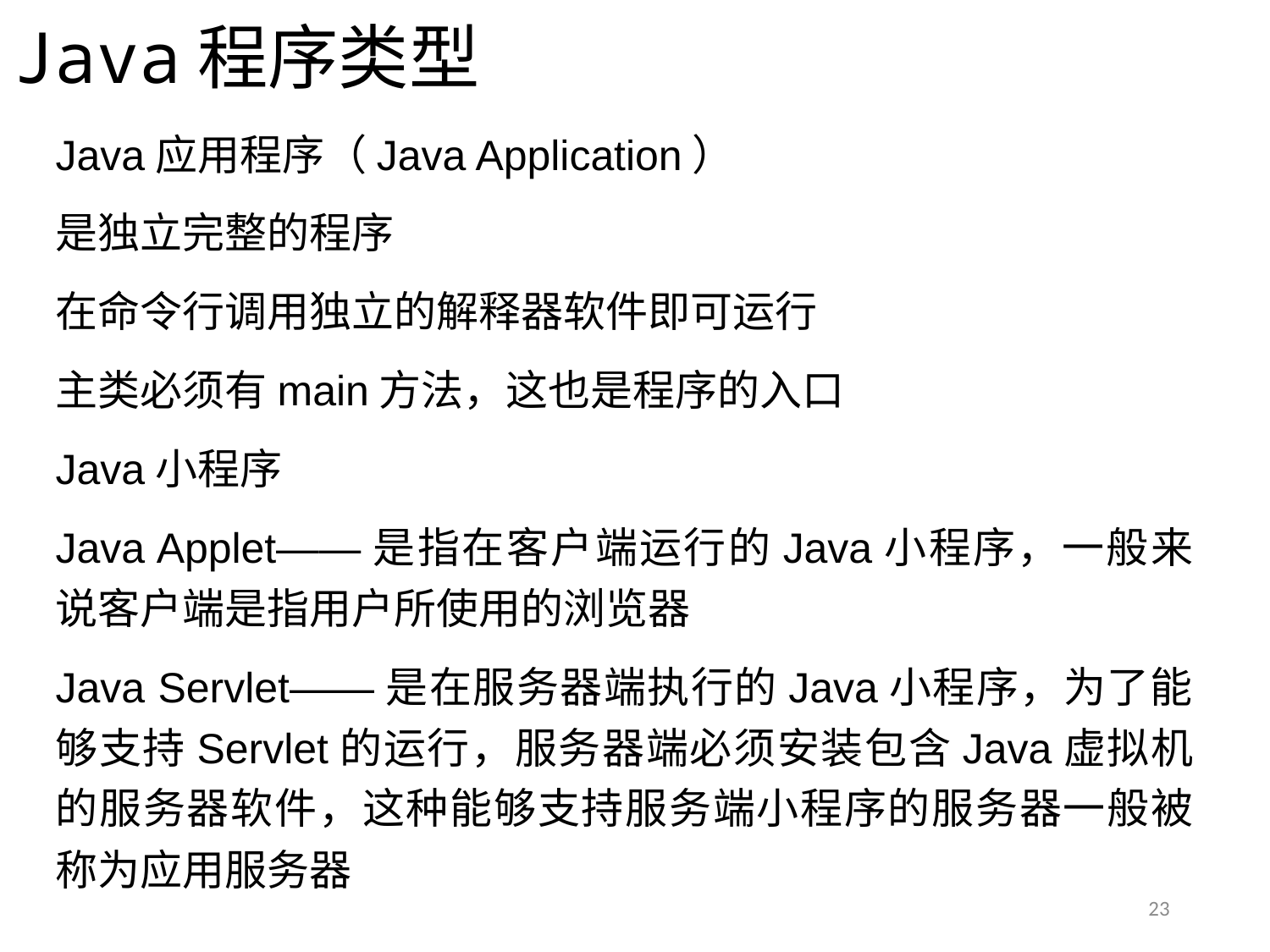

Java程序类型
Java应用程序（Java Application）
是独立完整的程序
在命令行调用独立的解释器软件即可运行
主类必须有main方法，这也是程序的入口
Java小程序
Java Applet——是指在客户端运行的Java小程序，一般来说客户端是指用户所使用的浏览器
Java Servlet——是在服务器端执行的Java小程序，为了能够支持Servlet的运行，服务器端必须安装包含Java虚拟机的服务器软件，这种能够支持服务端小程序的服务器一般被称为应用服务器
23